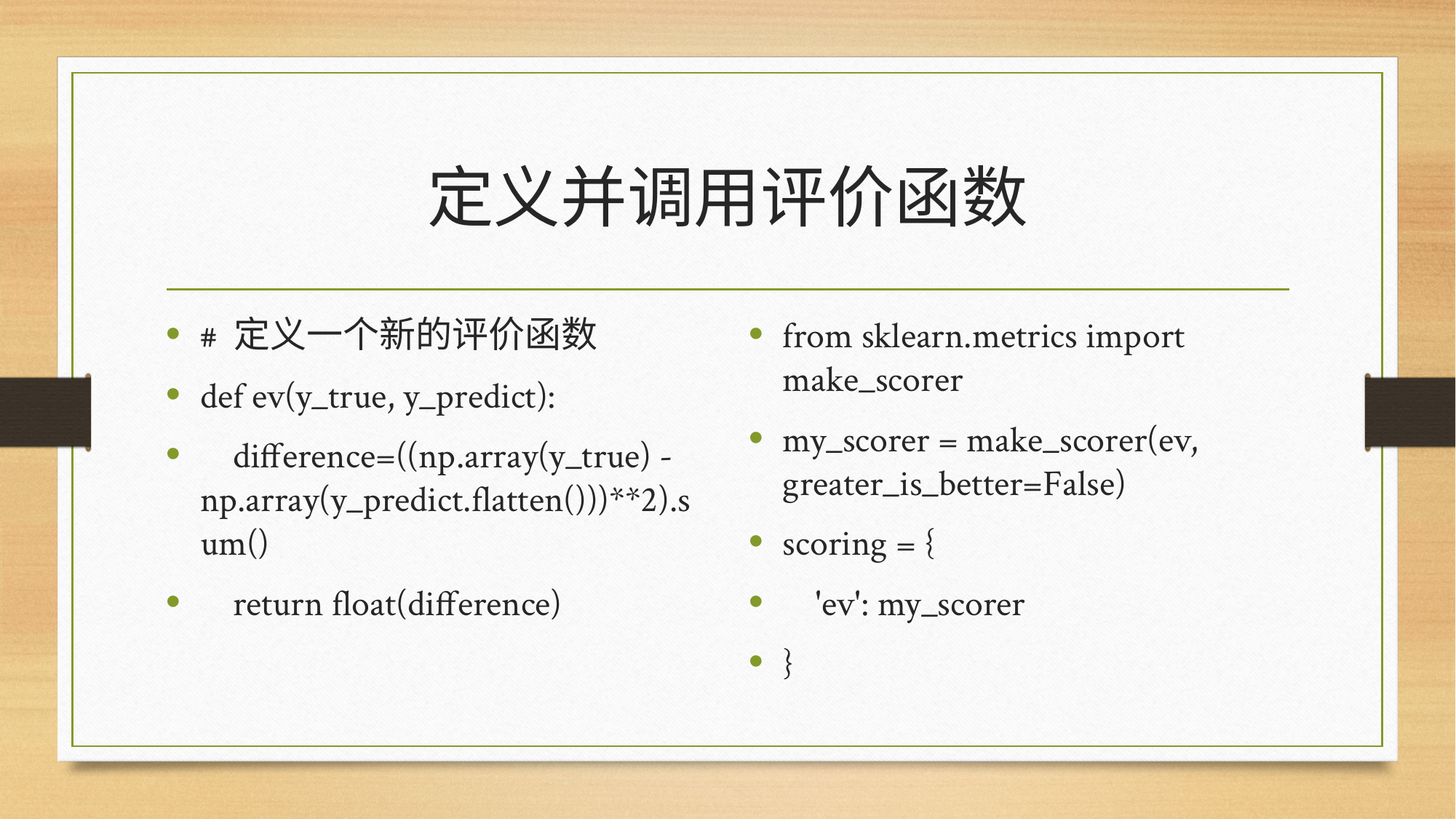

# 定义并调用评价函数
# 定义一个新的评价函数
def ev(y_true, y_predict):
    difference=((np.array(y_true) - np.array(y_predict.flatten()))**2).sum()
    return float(difference)
from sklearn.metrics import make_scorer
my_scorer = make_scorer(ev, greater_is_better=False)
scoring = {
    'ev': my_scorer
}